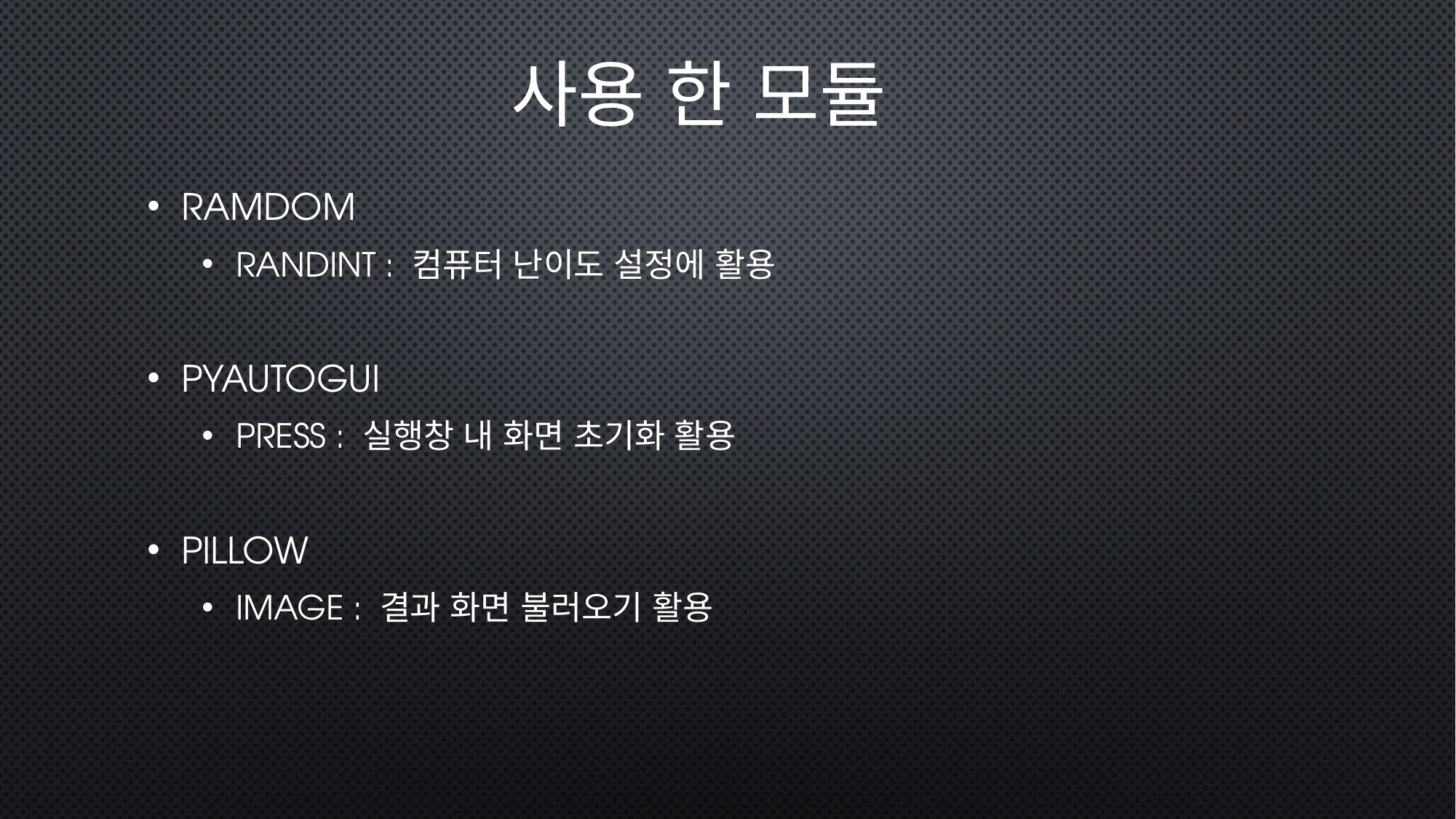

# 사용 한 모듈
Ramdom
Randint : 컴퓨터 난이도 설정에 활용

Pyautogui
Press : 실행창 내 화면 초기화 활용

Pillow
Image : 결과 화면 불러오기 활용